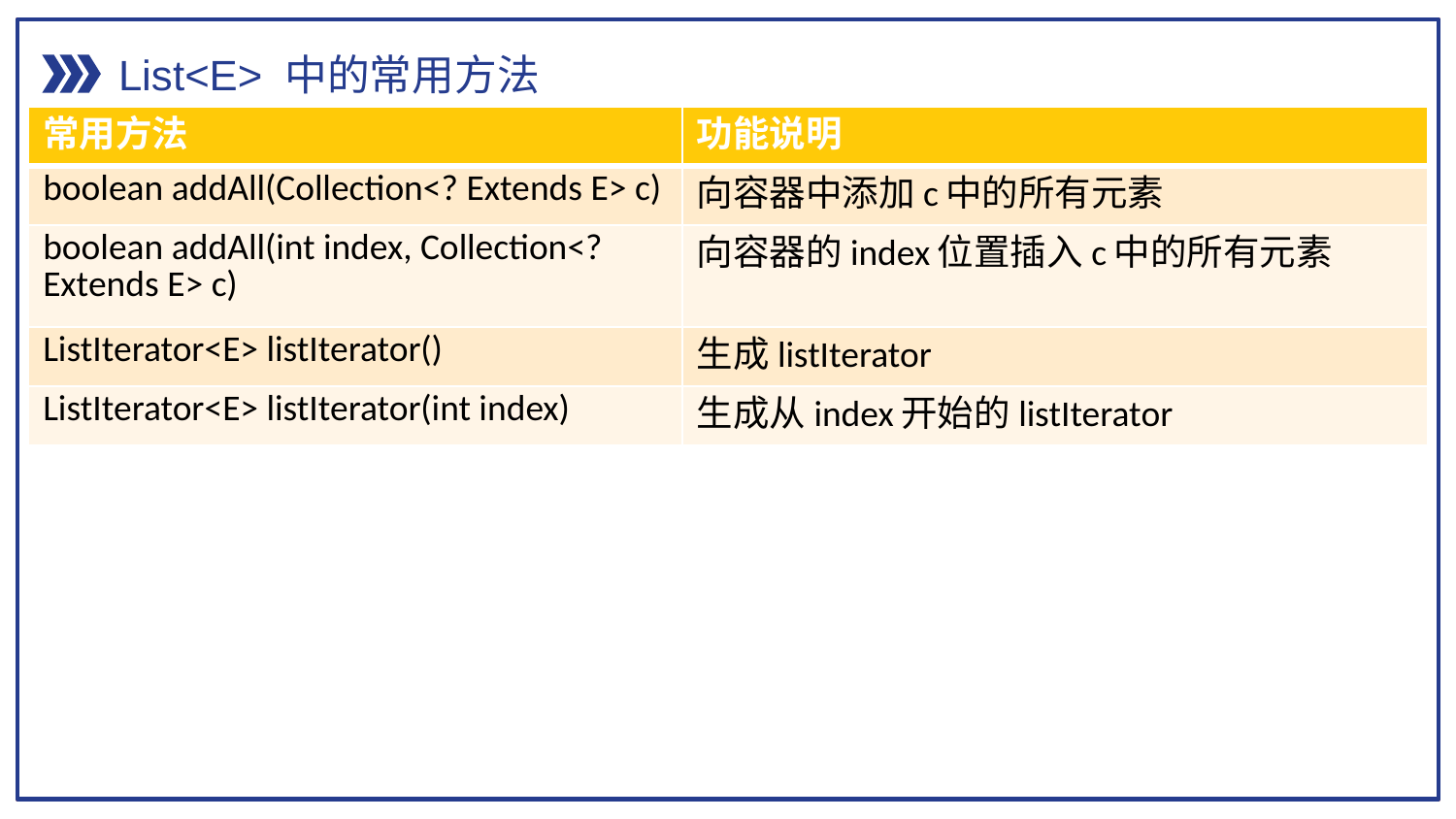

List<E> 中的常用方法

| 常用方法 | 功能说明 |
| --- | --- |
| boolean addAll(Collection<? Extends E> c) | 向容器中添加c中的所有元素 |
| boolean addAll(int index, Collection<? Extends E> c) | 向容器的index位置插入c中的所有元素 |
| ListIterator<E> listIterator() | 生成listIterator |
| ListIterator<E> listIterator(int index) | 生成从index开始的listIterator |